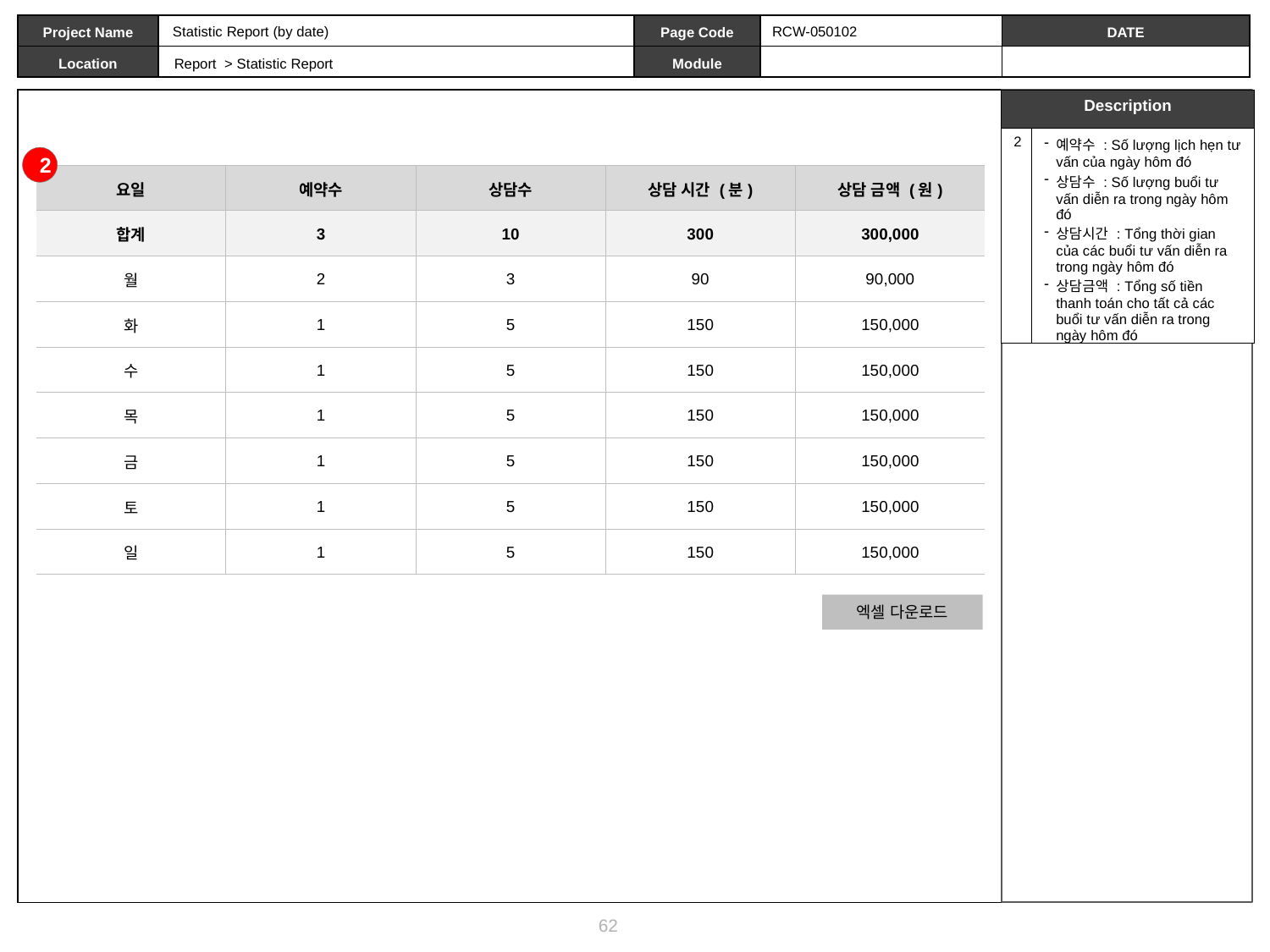

Statistic Report (by date)
RCW-050102
Report  > Statistic Report
| Description |  |
| --- | --- |
| 2 | 예약수 : Số lượng lịch hẹn tư vấn của ngày hôm đó 상담수 : Số lượng buổi tư vấn diễn ra trong ngày hôm đó 상담시간 : Tổng thời gian của các buổi tư vấn diễn ra trong ngày hôm đó 상담금액 : Tổng số tiền thanh toán cho tất cả các buổi tư vấn diễn ra trong ngày hôm đó |
2
| 요일 | 예약수 | 상담수 | 상담 시간 (분) | 상담 금액 (원) |
| --- | --- | --- | --- | --- |
| 합계 | 3 | 10 | 300 | 300,000 |
| 월 | 2 | 3 | 90 | 90,000 |
| 화 | 1 | 5 | 150 | 150,000 |
| 수 | 1 | 5 | 150 | 150,000 |
| 목 | 1 | 5 | 150 | 150,000 |
| 금 | 1 | 5 | 150 | 150,000 |
| 토 | 1 | 5 | 150 | 150,000 |
| 일 | 1 | 5 | 150 | 150,000 |
엑셀 다운로드
62